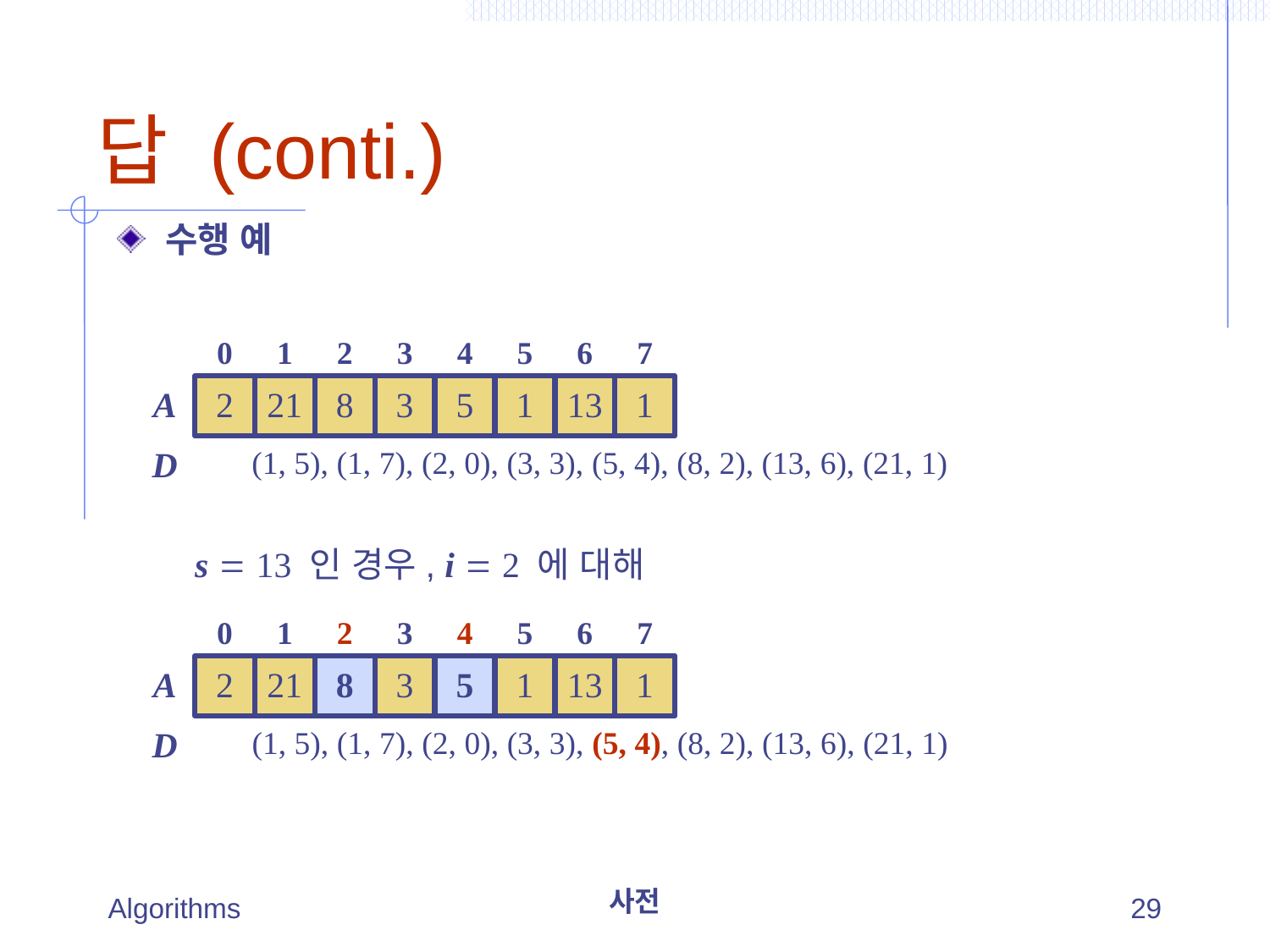

# 답 (conti.)
수행 예
0
1
2
3
4
5
6
7
A
2
21
8
3
5
1
13
1
D
(1, 5), (1, 7), (2, 0), (3, 3), (5, 4), (8, 2), (13, 6), (21, 1)
s = 13 인 경우, i = 2 에 대해
0
1
2
3
4
5
6
7
A
2
21
8
3
5
1
13
1
D
(1, 5), (1, 7), (2, 0), (3, 3), (5, 4), (8, 2), (13, 6), (21, 1)
Algorithms
사전
29